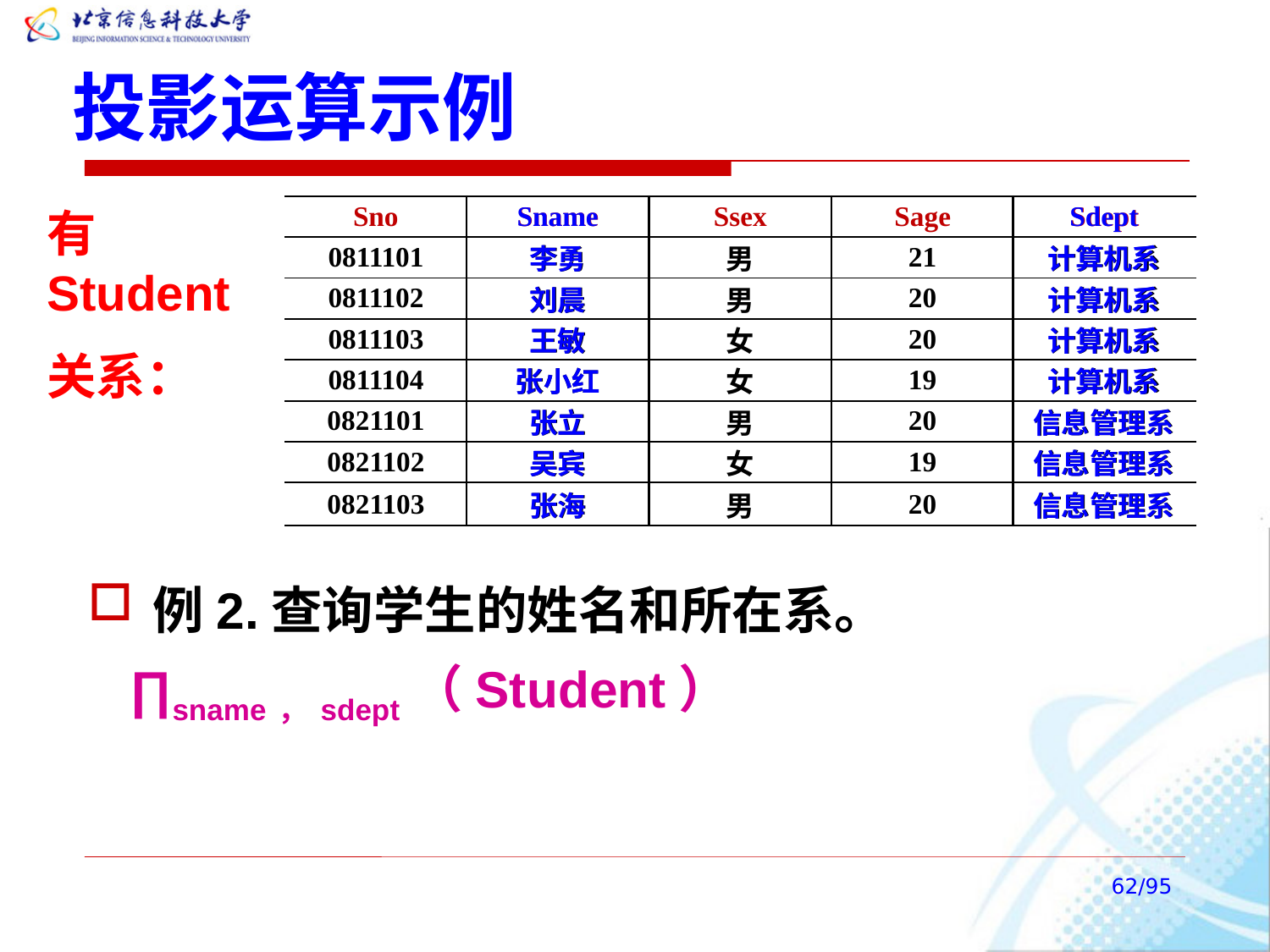

# 投影运算示例
有Student
关系：
| Sno | Sname | Ssex | Sage | Sdept |
| --- | --- | --- | --- | --- |
| 0811101 | 李勇 | 男 | 21 | 计算机系 |
| 0811102 | 刘晨 | 男 | 20 | 计算机系 |
| 0811103 | 王敏 | 女 | 20 | 计算机系 |
| 0811104 | 张小红 | 女 | 19 | 计算机系 |
| 0821101 | 张立 | 男 | 20 | 信息管理系 |
| 0821102 | 吴宾 | 女 | 19 | 信息管理系 |
| 0821103 | 张海 | 男 | 20 | 信息管理系 |
| Sname |
| --- |
| 李勇 |
| 刘晨 |
| 王敏 |
| 张小红 |
| 张立 |
| 吴宾 |
| 张海 |
| Sdept |
| --- |
| 计算机系 |
| 计算机系 |
| 计算机系 |
| 计算机系 |
| 信息管理系 |
| 信息管理系 |
| 信息管理系 |
例2.查询学生的姓名和所在系。
   ∏sname，sdept（Student）

62/95